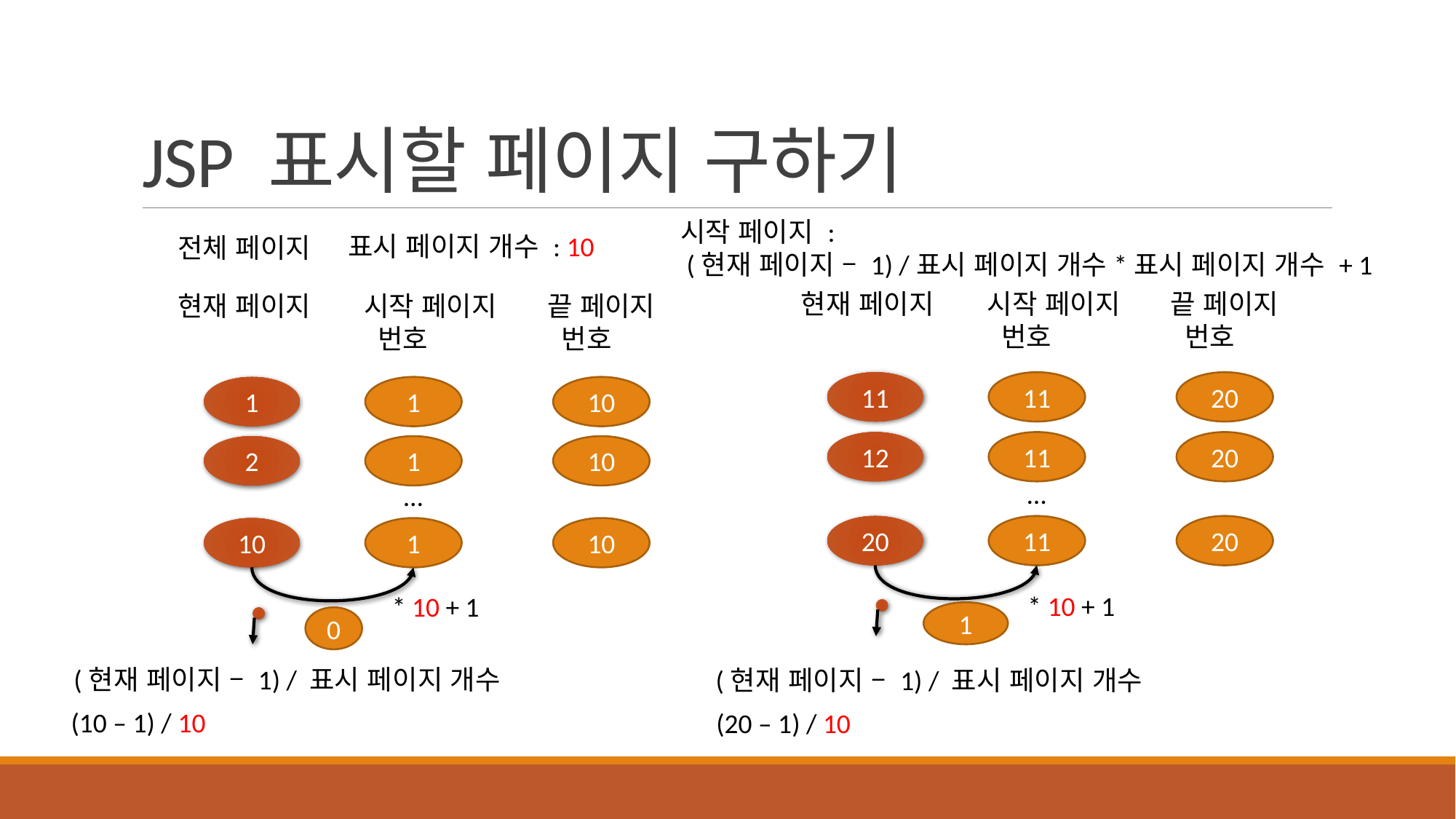

# JSP 표시할 페이지 구하기
시작 페이지 :
 (현재 페이지 – 1) /표시 페이지 개수*표시 페이지 개수 + 1
표시 페이지 개수 : 10
전체 페이지
현재 페이지
시작 페이지
 번호
끝 페이지
 번호
현재 페이지
시작 페이지
 번호
끝 페이지
 번호
11
11
20
1
1
10
12
11
20
2
1
10
…
…
20
11
20
10
1
10
* 10 + 1
* 10 + 1

1

0
(현재 페이지 – 1) / 표시 페이지 개수
(현재 페이지 – 1) / 표시 페이지 개수
(10 – 1) / 10
(20 – 1) / 10